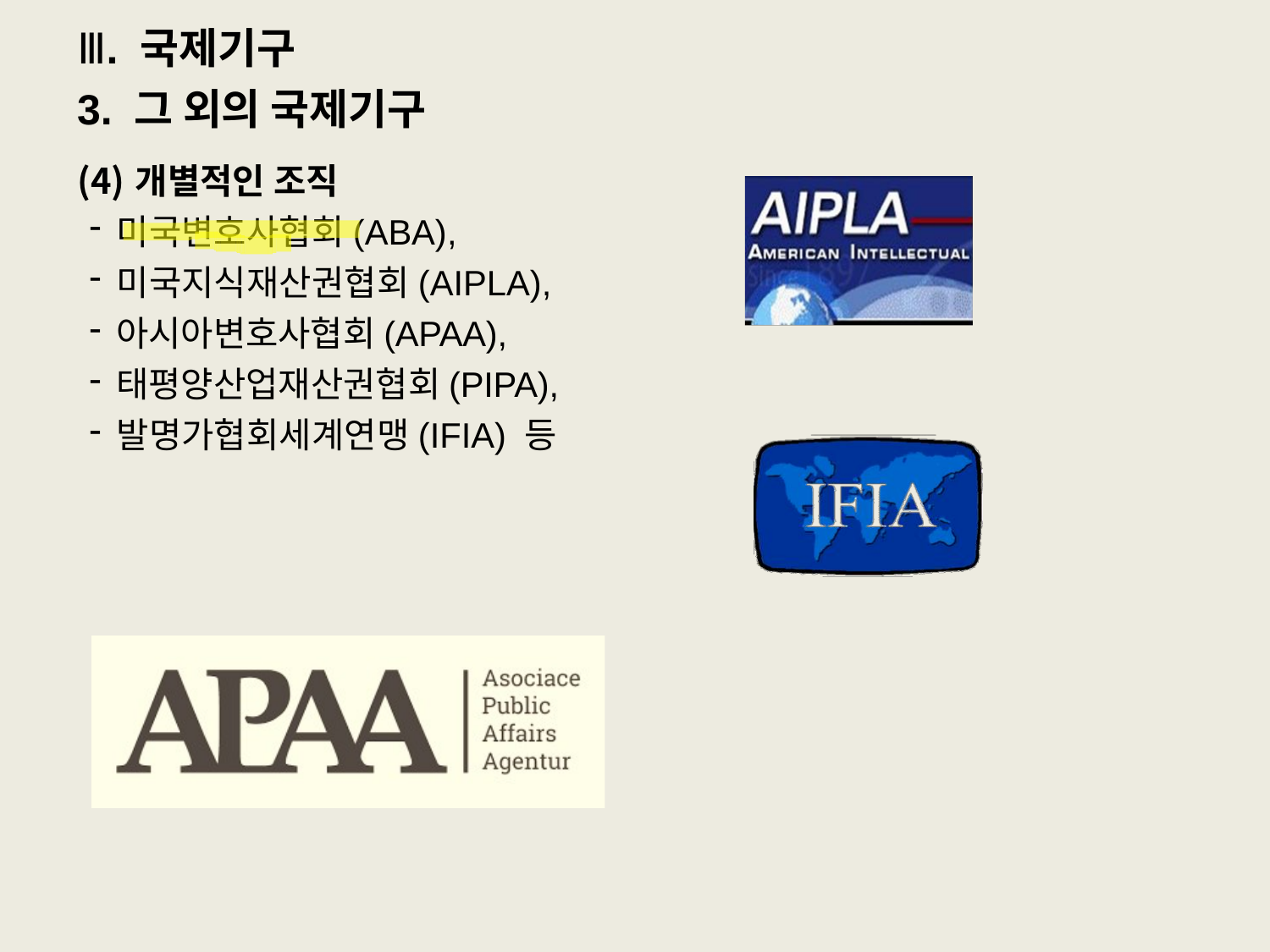

# Ⅲ. 국제기구
3. 그 외의 국제기구
개별적인 조직
미국변호사협회(ABA),
미국지식재산권협회(AIPLA),
아시아변호사협회(APAA),
태평양산업재산권협회(PIPA),
발명가협회세계연맹(IFIA) 등